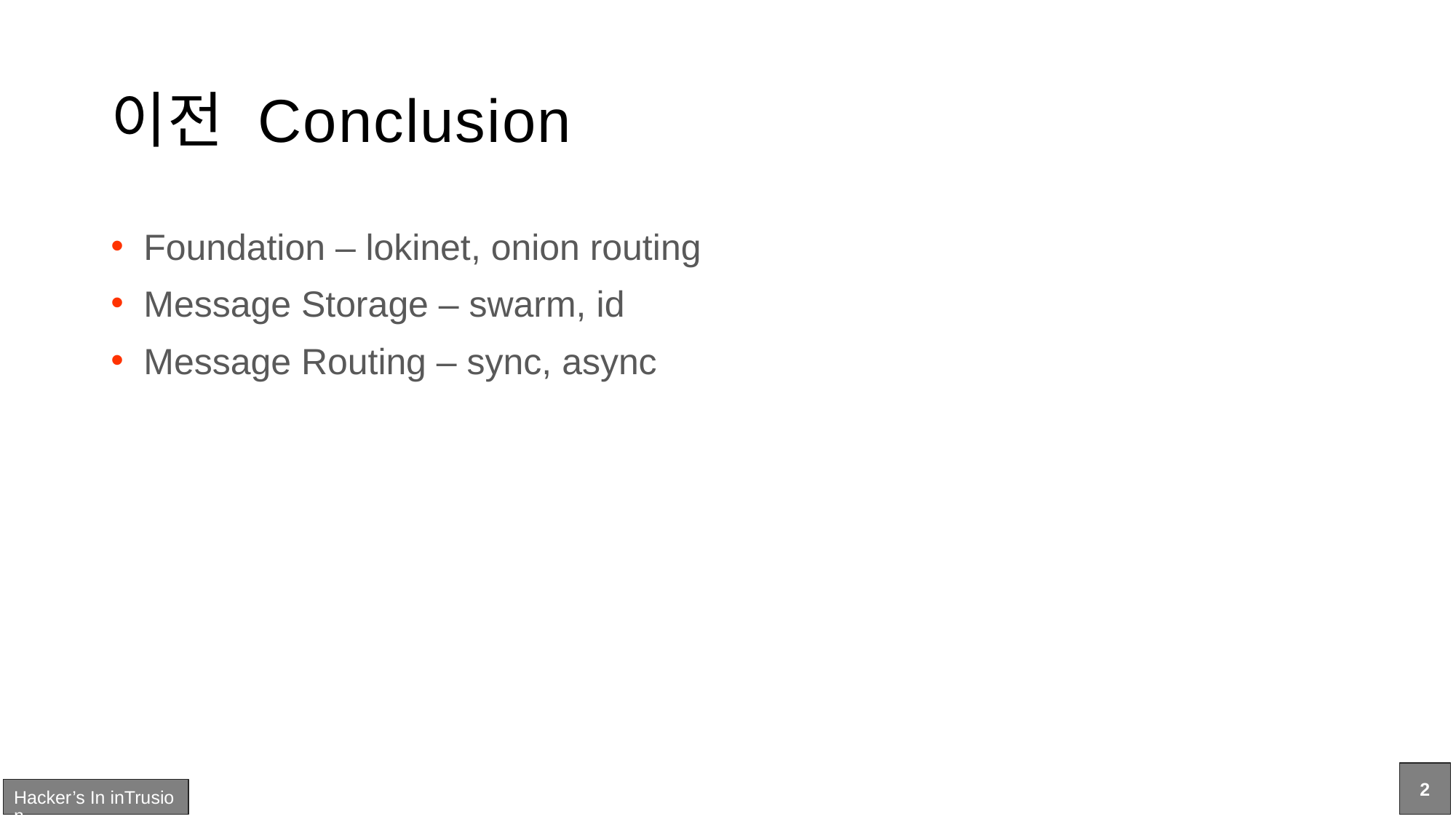

# 이전 Conclusion
Foundation – lokinet, onion routing
Message Storage – swarm, id
Message Routing – sync, async
2
Hacker’s In inTrusion